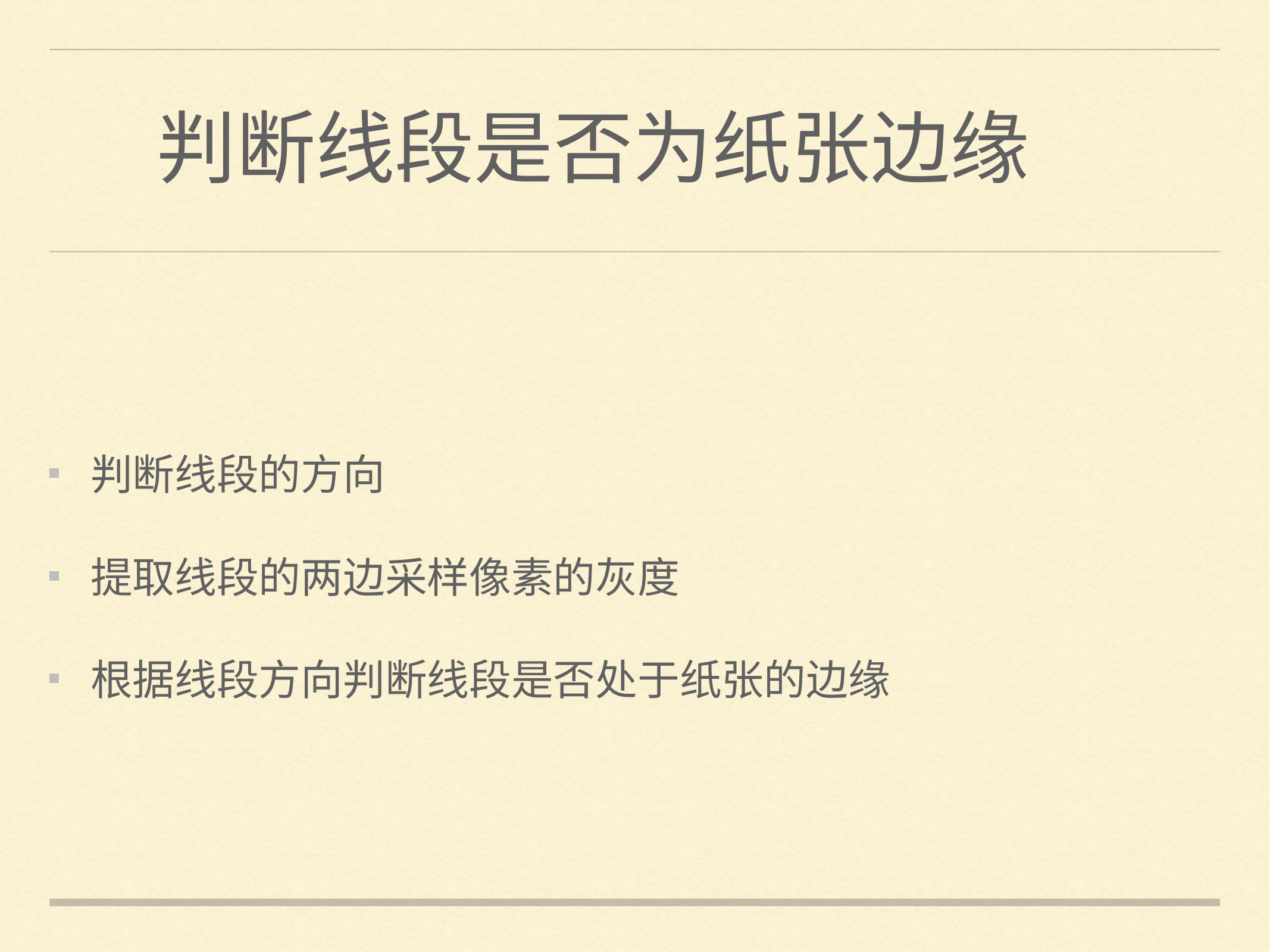

# 判断线段是否为纸张边缘
判断线段的方向
提取线段的两边采样像素的灰度
根据线段方向判断线段是否处于纸张的边缘